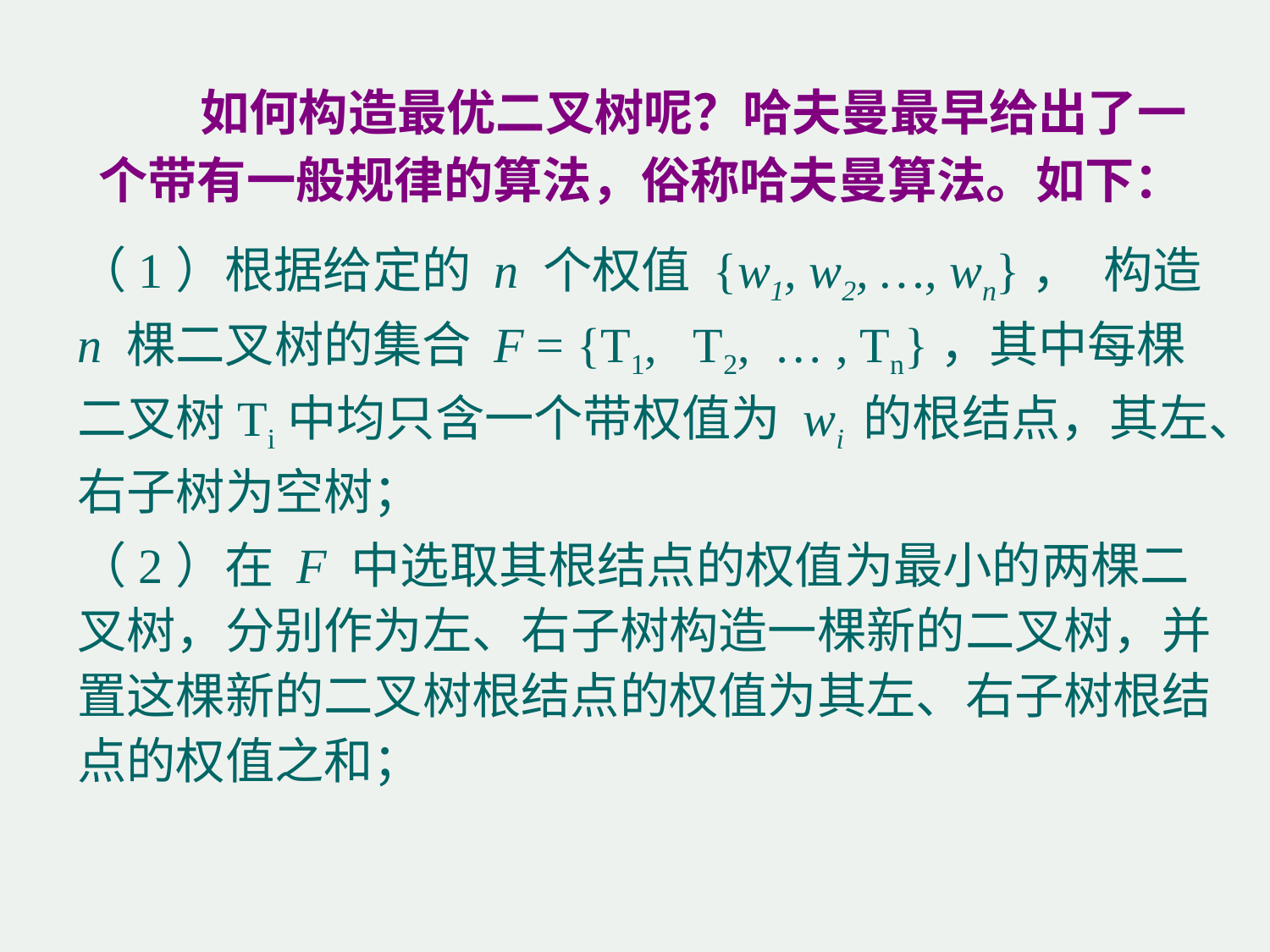

如何构造最优二叉树呢？哈夫曼最早给出了一个带有一般规律的算法，俗称哈夫曼算法。如下：
（1）根据给定的 n 个权值 {w1, w2, …, wn}，  构造 n 棵二叉树的集合 F = {T1,   T2,  … , Tn}，其中每棵二叉树Ti中均只含一个带权值为 wi 的根结点，其左、右子树为空树；
（2）在 F 中选取其根结点的权值为最小的两棵二叉树，分别作为左、右子树构造一棵新的二叉树，并置这棵新的二叉树根结点的权值为其左、右子树根结点的权值之和；